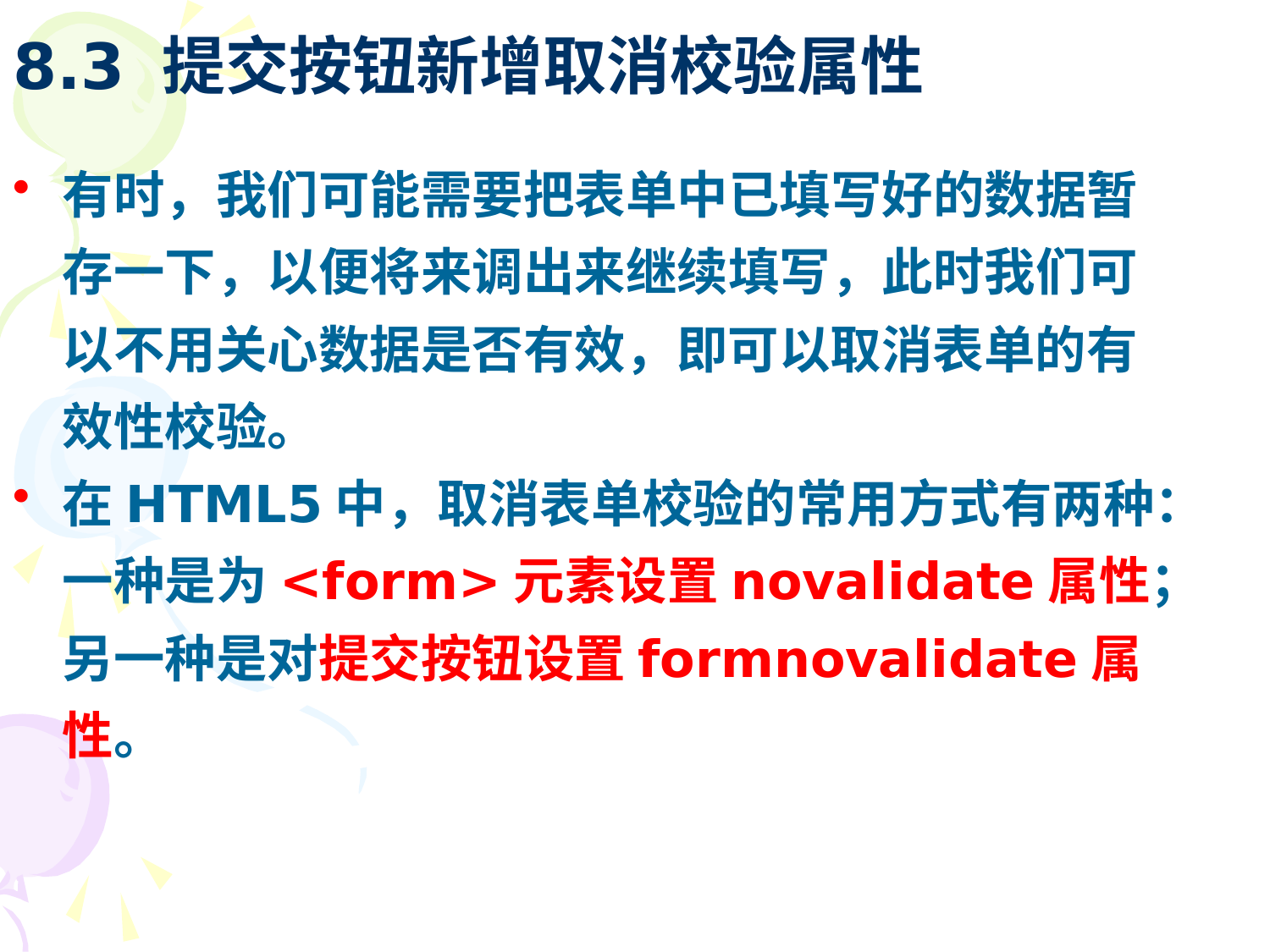

# 8.3 提交按钮新增取消校验属性
有时，我们可能需要把表单中已填写好的数据暂存一下，以便将来调出来继续填写，此时我们可以不用关心数据是否有效，即可以取消表单的有效性校验。
在HTML5中，取消表单校验的常用方式有两种：一种是为<form>元素设置novalidate属性；另一种是对提交按钮设置formnovalidate属性。